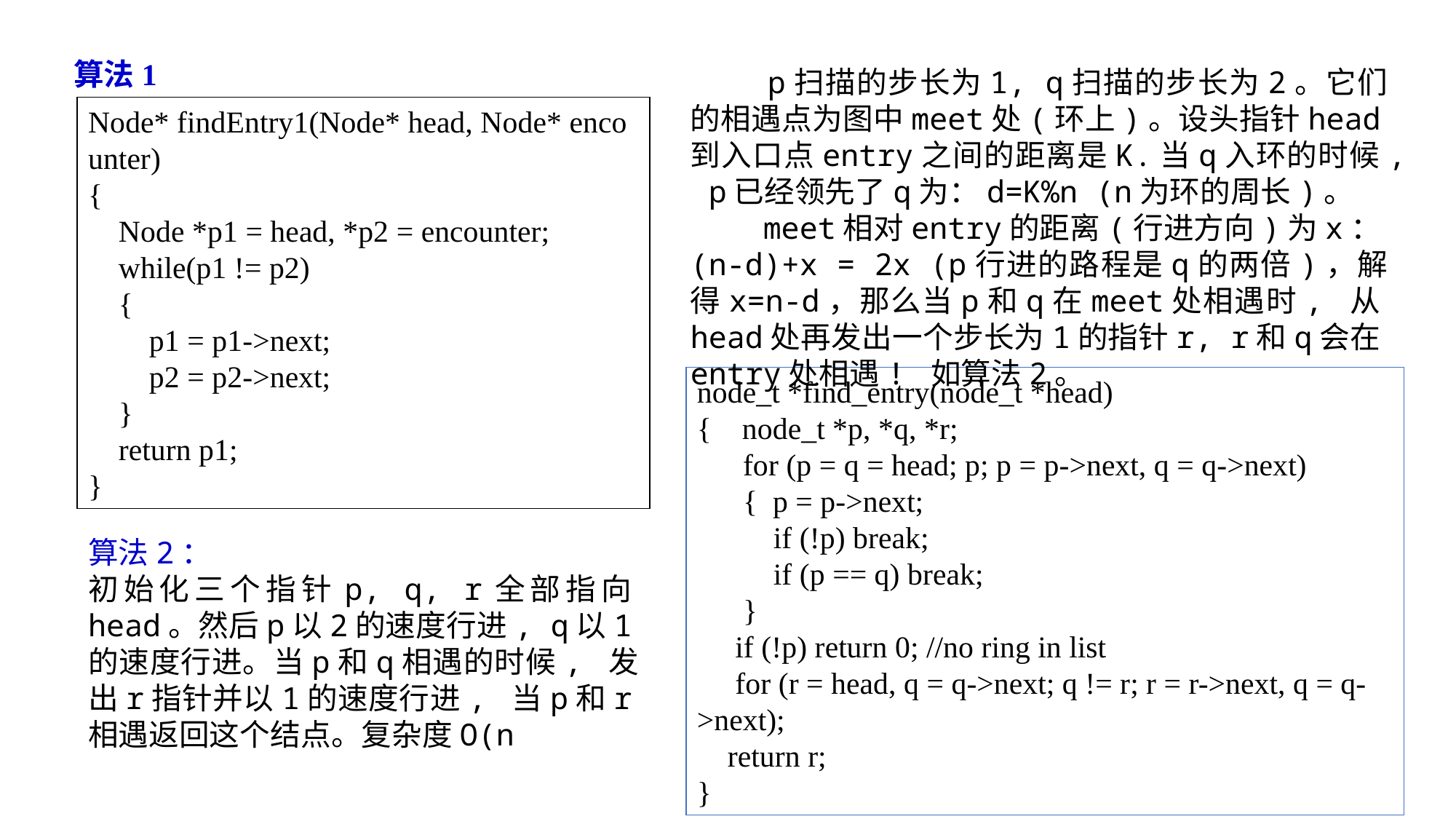

算法1
    p扫描的步长为1, q扫描的步长为2。它们的相遇点为图中meet处(环上)。设头指针head到入口点entry之间的距离是K.当q入环的时候, p已经领先了q为：d=K%n (n为环的周长)。
    meet相对entry的距离(行进方向)为x：(n-d)+x = 2x (p行进的路程是q的两倍)，解得x=n-d，那么当p和q在meet处相遇时, 从head处再发出一个步长为1的指针r, r和q会在entry处相遇! 如算法2。
Node* findEntry1(Node* head, Node* encounter)
{
    Node *p1 = head, *p2 = encounter;
    while(p1 != p2)
    {
        p1 = p1->next;
        p2 = p2->next;
    }
    return p1;
}
node_t *find_entry(node_t *head)
{    node_t *p, *q, *r;
      for (p = q = head; p; p = p->next, q = q->next)
      {  p = p->next;
          if (!p) break;
          if (p == q) break;
      }
     if (!p) return 0; //no ring in list
     for (r = head, q = q->next; q != r; r = r->next, q = q->next);
    return r;
}
算法2：
初始化三个指针p, q, r全部指向head。然后p以2的速度行进, q以1的速度行进。当p和q相遇的时候, 发出r指针并以1的速度行进, 当p和r相遇返回这个结点。复杂度O(n